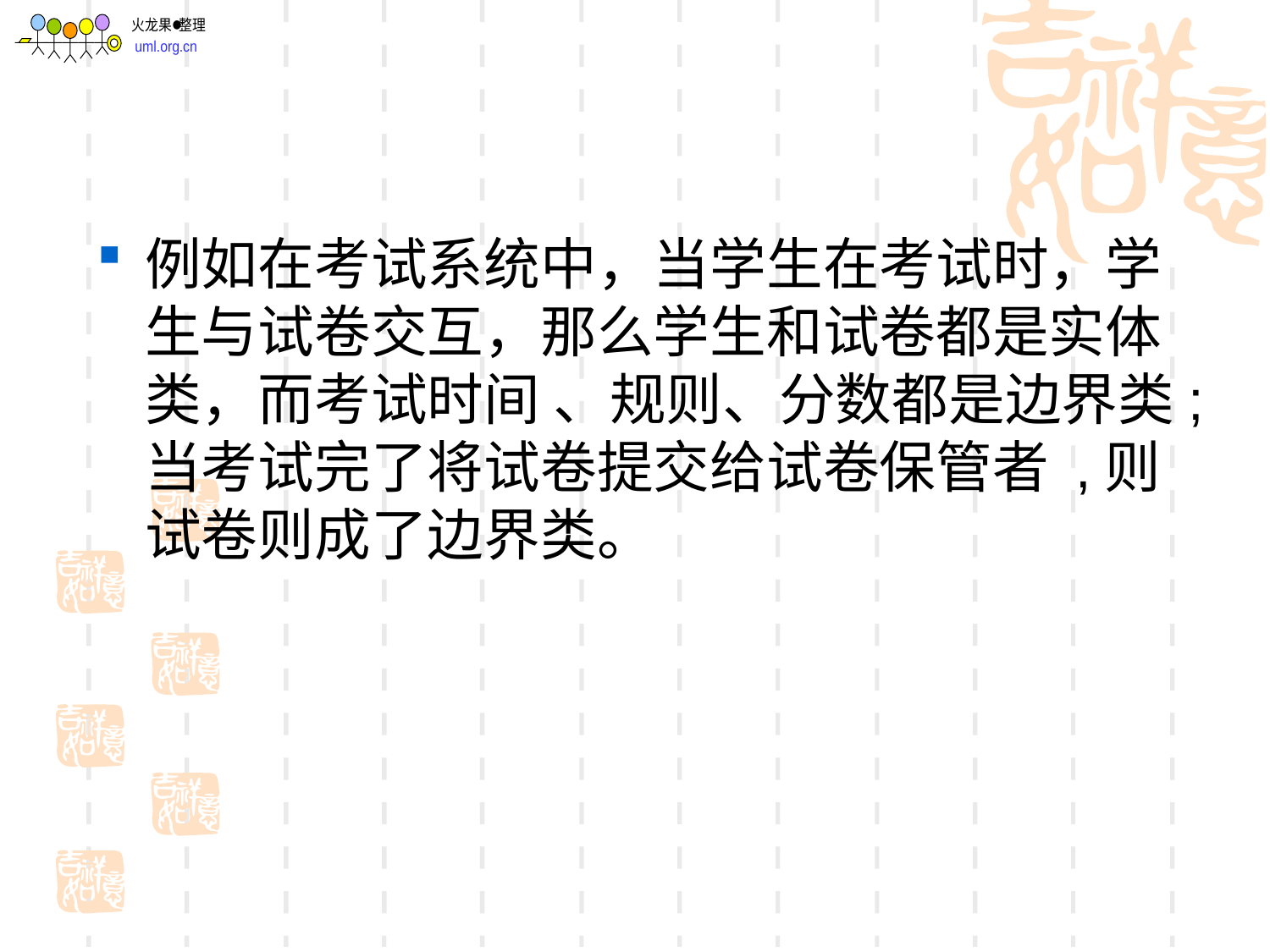

例如在考试系统中，当学生在考试时，学生与试卷交互，那么学生和试卷都是实体类，而考试时间 、规则、分数都是边界类; 当考试完了将试卷提交给试卷保管者 ,则 试卷则成了边界类。